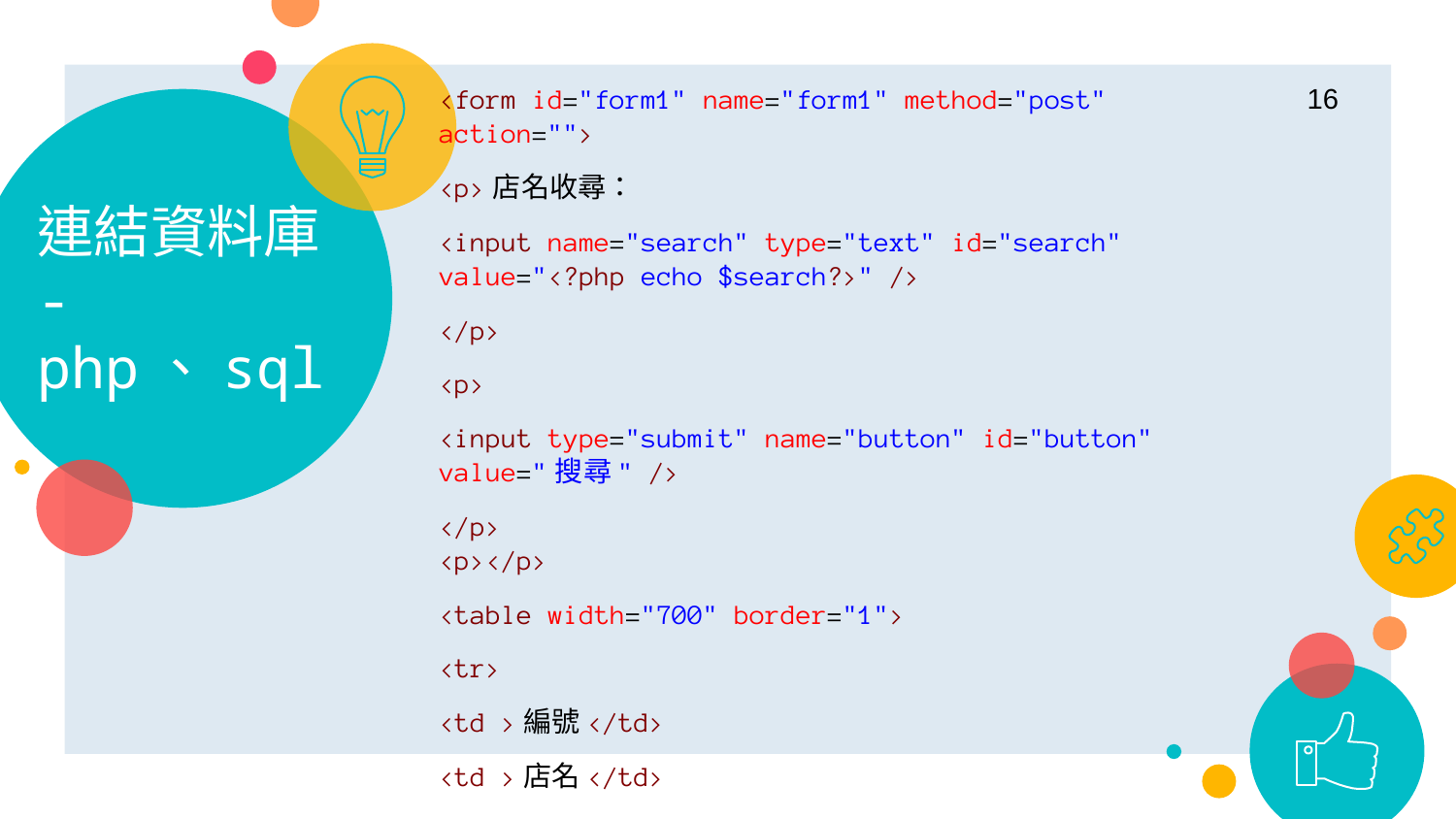

<form id="form1" name="form1" method="post" action="">
<p>店名收尋：
<input name="search" type="text" id="search" value="<?php echo $search?>" />
</p>
<p>
<input type="submit" name="button" id="button" value="搜尋" />
</p>
<p></p>
<table width="700" border="1">
<tr>
<td >編號</td>
<td >店名</td>

16
# 連結資料庫 -php、sql